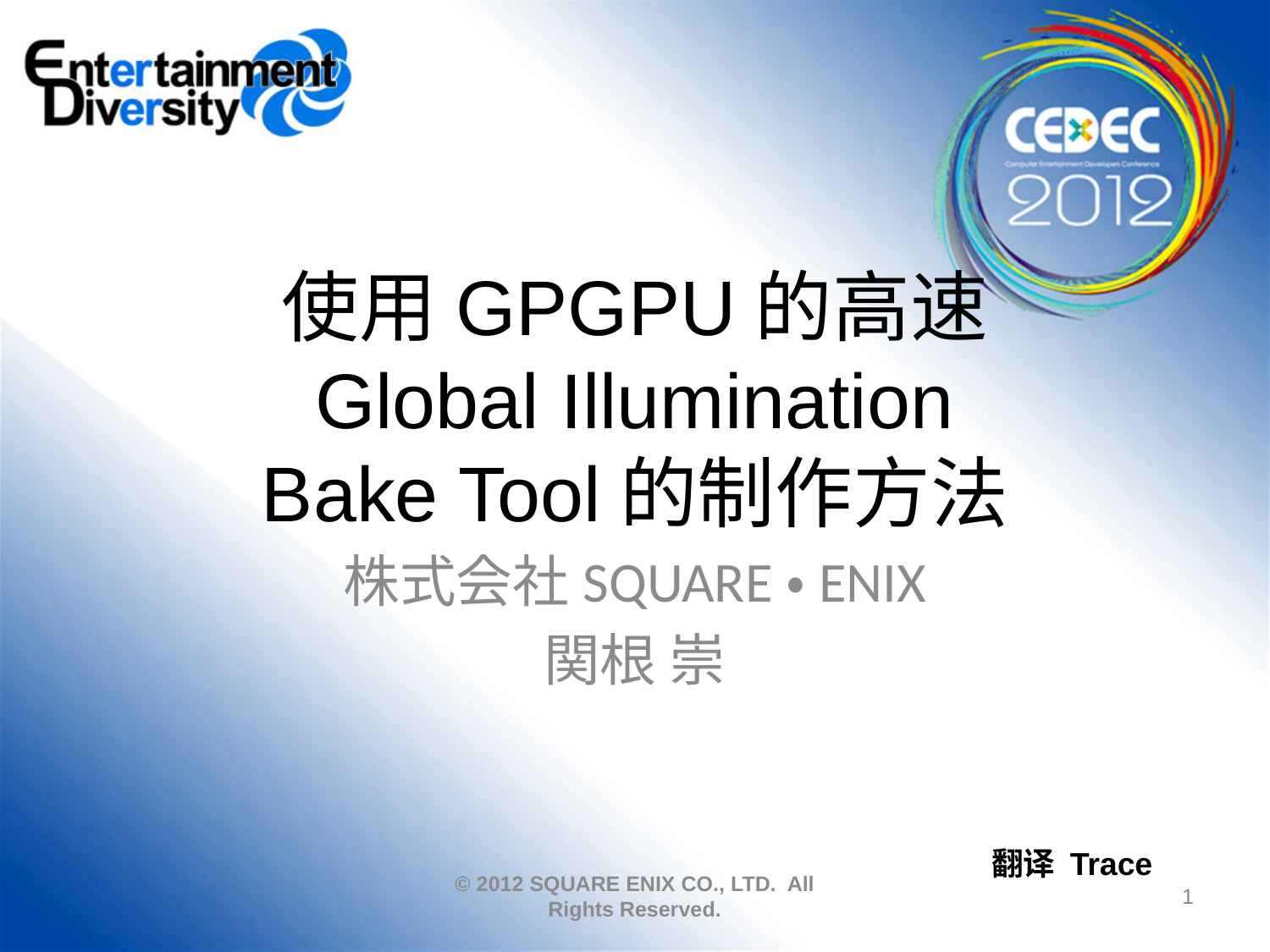

# 使用GPGPU的高速 Global Illumination Bake Tool的制作方法
株式会社SQUARE・ENIX
関根 崇
翻译 Trace
© 2012 SQUARE ENIX CO., LTD.  All Rights Reserved.
1